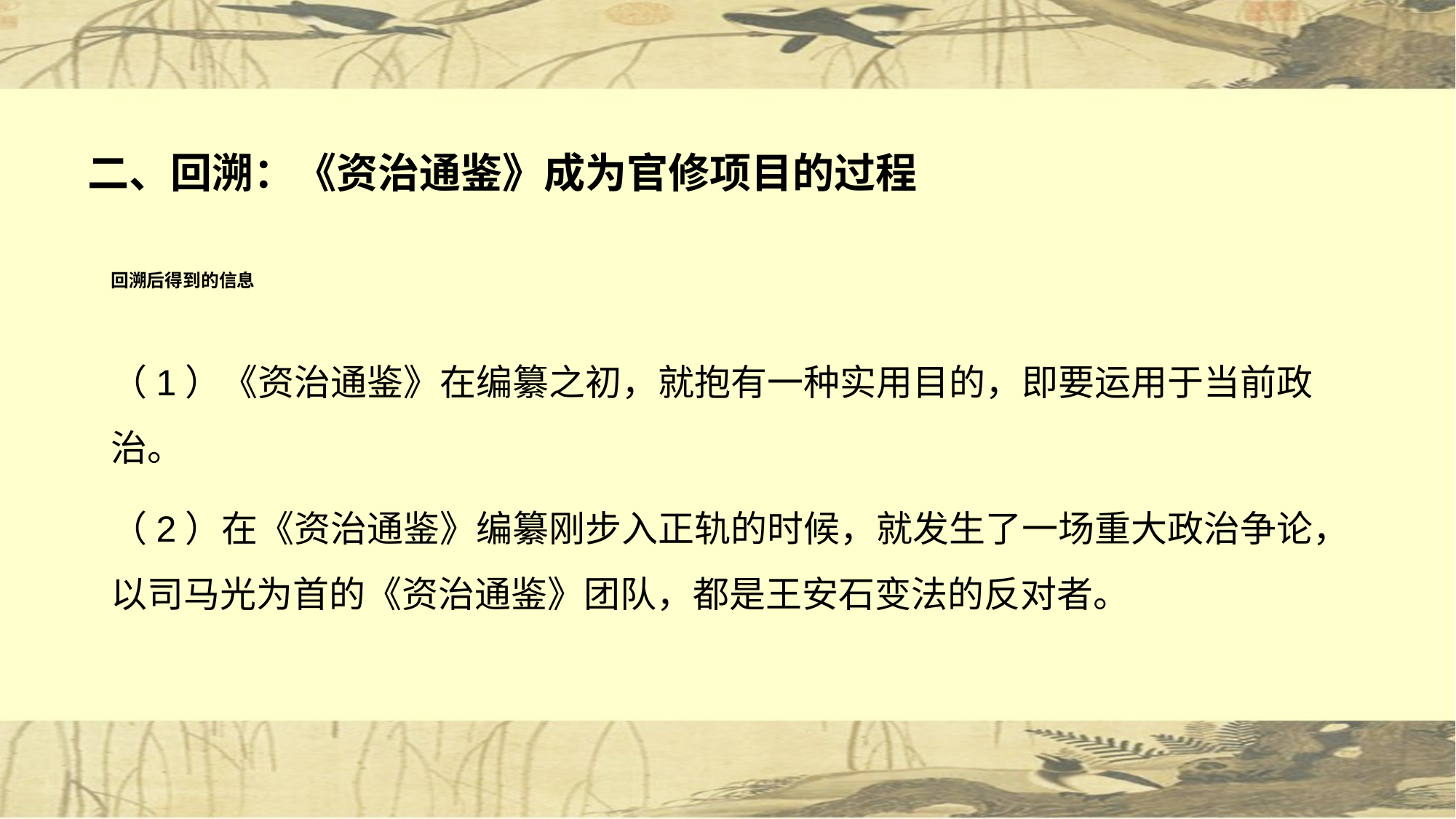

二、回溯：《资治通鉴》成为官修项目的过程
# 回溯后得到的信息
（1）《资治通鉴》在编纂之初，就抱有一种实用目的，即要运用于当前政治。
（2）在《资治通鉴》编纂刚步入正轨的时候，就发生了一场重大政治争论，以司马光为首的《资治通鉴》团队，都是王安石变法的反对者。